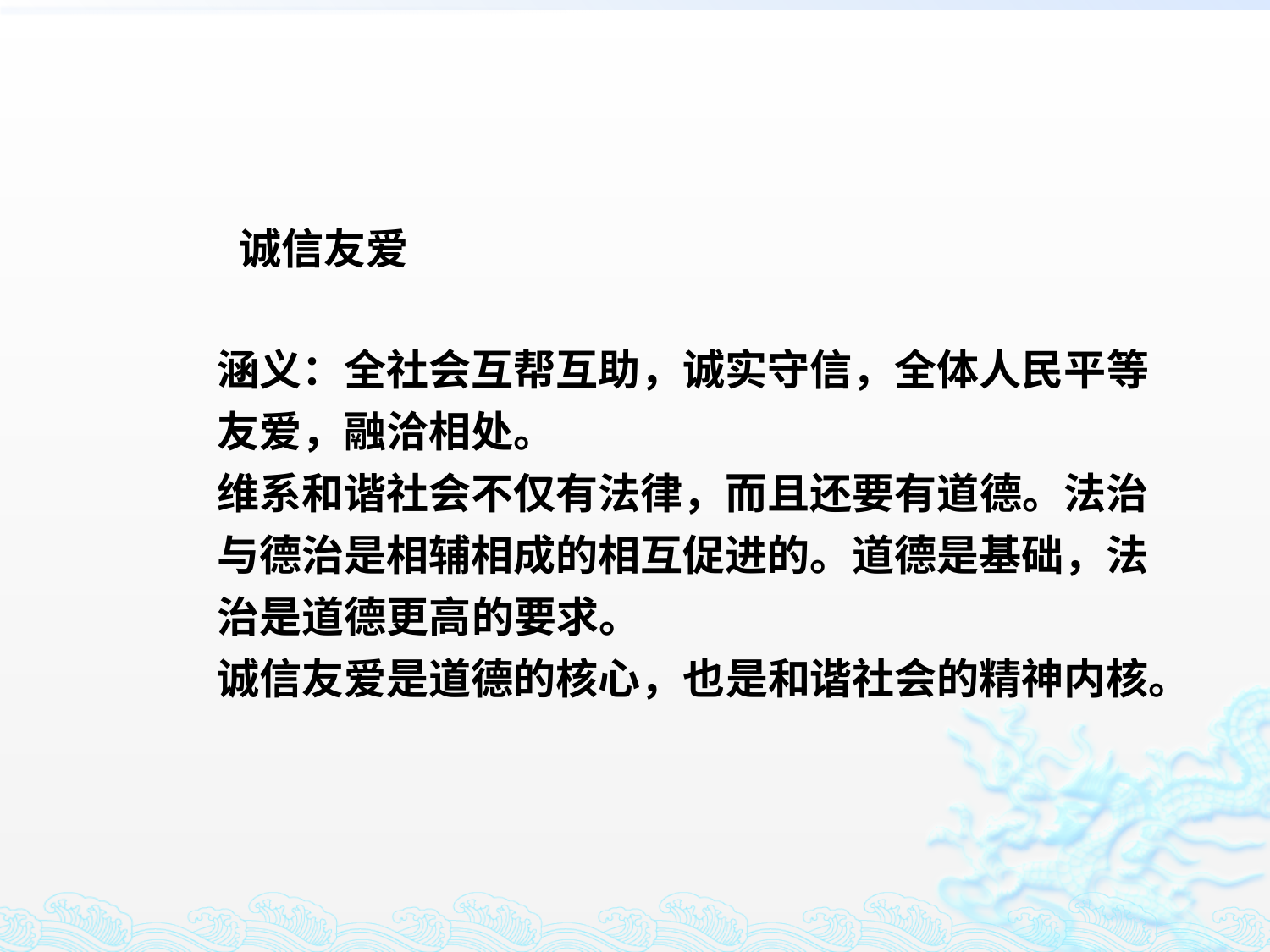

诚信友爱
涵义：全社会互帮互助，诚实守信，全体人民平等友爱，融洽相处。
维系和谐社会不仅有法律，而且还要有道德。法治与德治是相辅相成的相互促进的。道德是基础，法治是道德更高的要求。
诚信友爱是道德的核心，也是和谐社会的精神内核。